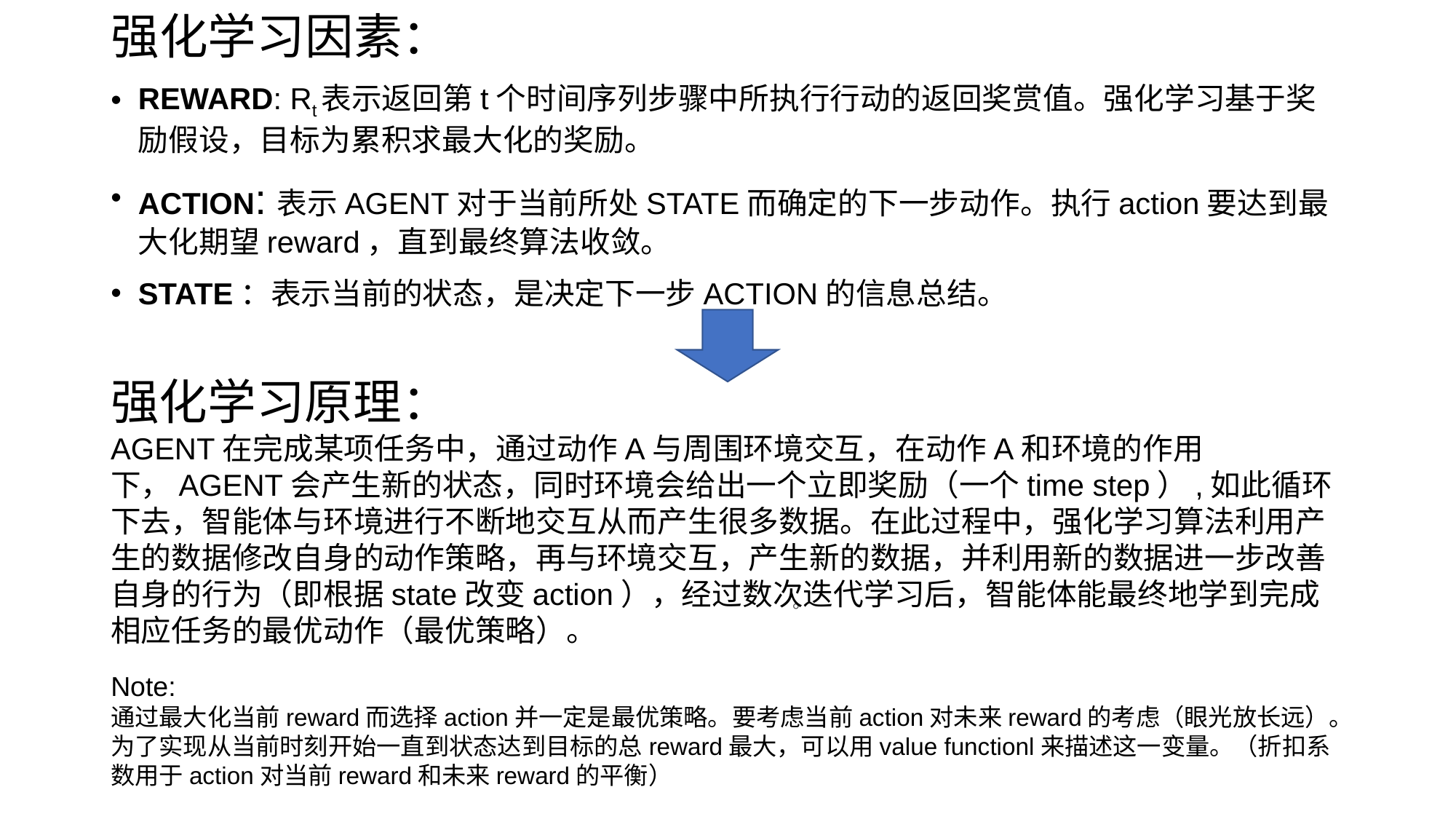

强化学习因素：
REWARD: Rt表示返回第t个时间序列步骤中所执行行动的返回奖赏值。强化学习基于奖励假设，目标为累积求最大化的奖励。
ACTION:表示AGENT对于当前所处STATE而确定的下一步动作。执行action要达到最大化期望reward，直到最终算法收敛。
STATE：表示当前的状态，是决定下一步ACTION的信息总结。

强化学习原理：
AGENT在完成某项任务中，通过动作A与周围环境交互，在动作A和环境的作用下，AGENT会产生新的状态，同时环境会给出一个立即奖励（一个time step）,如此循环下去，智能体与环境进行不断地交互从而产生很多数据。在此过程中，强化学习算法利用产生的数据修改自身的动作策略，再与环境交互，产生新的数据，并利用新的数据进一步改善自身的行为（即根据state改变action），经过数次迭代学习后，智能体能最终地学到完成相应任务的最优动作（最优策略）。
。
Note:
通过最大化当前reward而选择action并一定是最优策略。要考虑当前action对未来reward的考虑（眼光放长远）。为了实现从当前时刻开始一直到状态达到目标的总reward最大，可以用value functionl来描述这一变量。（折扣系数用于action对当前reward和未来reward的平衡）